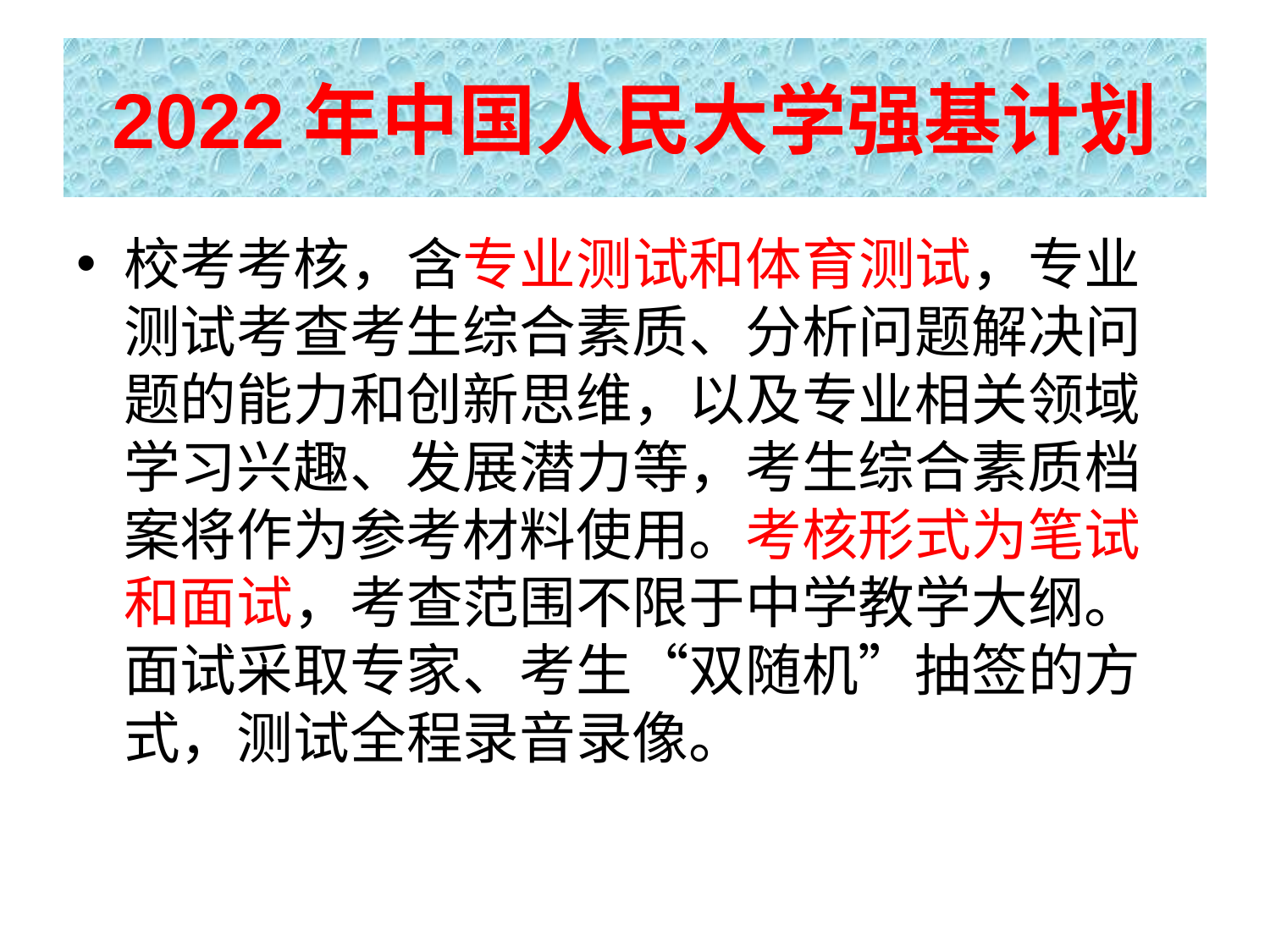

# 2022年中国人民大学强基计划
校考考核，含专业测试和体育测试，专业测试考查考生综合素质、分析问题解决问题的能力和创新思维，以及专业相关领域学习兴趣、发展潜力等，考生综合素质档案将作为参考材料使用。考核形式为笔试和面试，考查范围不限于中学教学大纲。面试采取专家、考生“双随机”抽签的方式，测试全程录音录像。